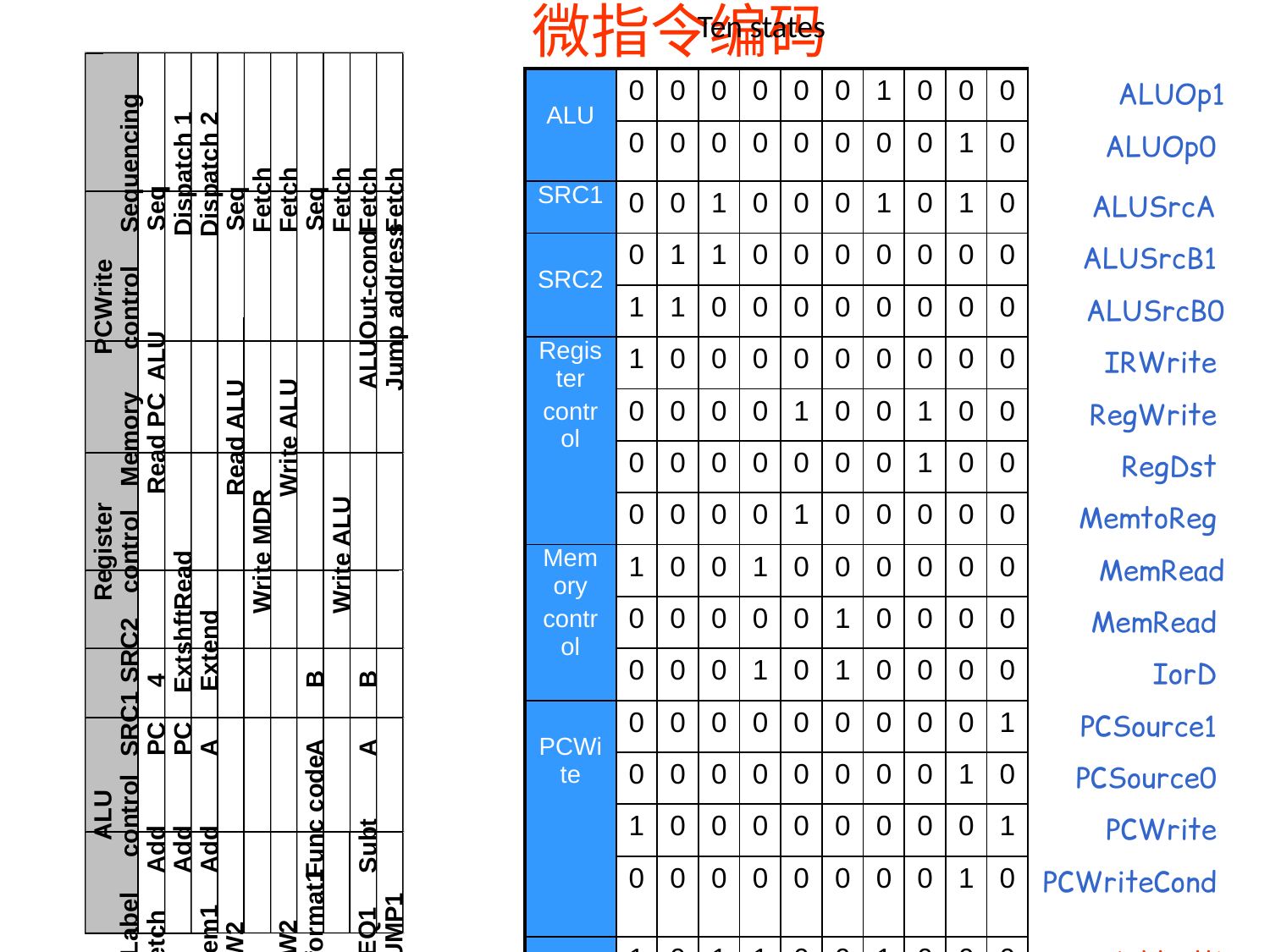

Ten states
微指令编码
| ALU | 0 | 0 | 0 | 0 | 0 | 0 | 1 | 0 | 0 | 0 | ALUOp1 |
| --- | --- | --- | --- | --- | --- | --- | --- | --- | --- | --- | --- |
|  | 0 | 0 | 0 | 0 | 0 | 0 | 0 | 0 | 1 | 0 | ALUOp0 |
| SRC1 | 0 | 0 | 1 | 0 | 0 | 0 | 1 | 0 | 1 | 0 | ALUSrcA |
| SRC2 | 0 | 1 | 1 | 0 | 0 | 0 | 0 | 0 | 0 | 0 | ALUSrcB1 |
|  | 1 | 1 | 0 | 0 | 0 | 0 | 0 | 0 | 0 | 0 | ALUSrcB0 |
| Register control | 1 | 0 | 0 | 0 | 0 | 0 | 0 | 0 | 0 | 0 | IRWrite |
|  | 0 | 0 | 0 | 0 | 1 | 0 | 0 | 1 | 0 | 0 | RegWrite |
|  | 0 | 0 | 0 | 0 | 0 | 0 | 0 | 1 | 0 | 0 | RegDst |
|  | 0 | 0 | 0 | 0 | 1 | 0 | 0 | 0 | 0 | 0 | MemtoReg |
| Memory control | 1 | 0 | 0 | 1 | 0 | 0 | 0 | 0 | 0 | 0 | MemRead |
|  | 0 | 0 | 0 | 0 | 0 | 1 | 0 | 0 | 0 | 0 | MemRead |
|  | 0 | 0 | 0 | 1 | 0 | 1 | 0 | 0 | 0 | 0 | IorD |
| PCWite | 0 | 0 | 0 | 0 | 0 | 0 | 0 | 0 | 0 | 1 | PCSource1 |
|  | 0 | 0 | 0 | 0 | 0 | 0 | 0 | 0 | 1 | 0 | PCSource0 |
|  | 1 | 0 | 0 | 0 | 0 | 0 | 0 | 0 | 0 | 1 | PCWrite |
|  | 0 | 0 | 0 | 0 | 0 | 0 | 0 | 0 | 1 | 0 | PCWriteCond |
| Seq | 1 | 0 | 1 | 1 | 0 | 0 | 1 | 0 | 0 | 0 | Addrctl1 |
|  | 1 | 1 | 0 | 1 | 0 | 0 | 1 | 0 | 0 | 0 | Addrctl0 |

ALU
Register
PCWrite
Label
control
SRC1
SRC2
control
Memory
Sequencing
control

Fetch
Add
PC
4
Read PC
Seq
ALU

Add
PC
Extshft
Read
Dispatch 1

Mem1
Add
A
Extend
Dispatch 2

LW2
Read ALU
Seq

Write MDR
Fetch

SW2
Write ALU
Fetch

Rformat1
Func code
A
B
Seq

Write ALU
Fetch

BEQ1
Subt
A
B
ALUOut-cond
Fetch

JUMP1
Jump address
Fetch